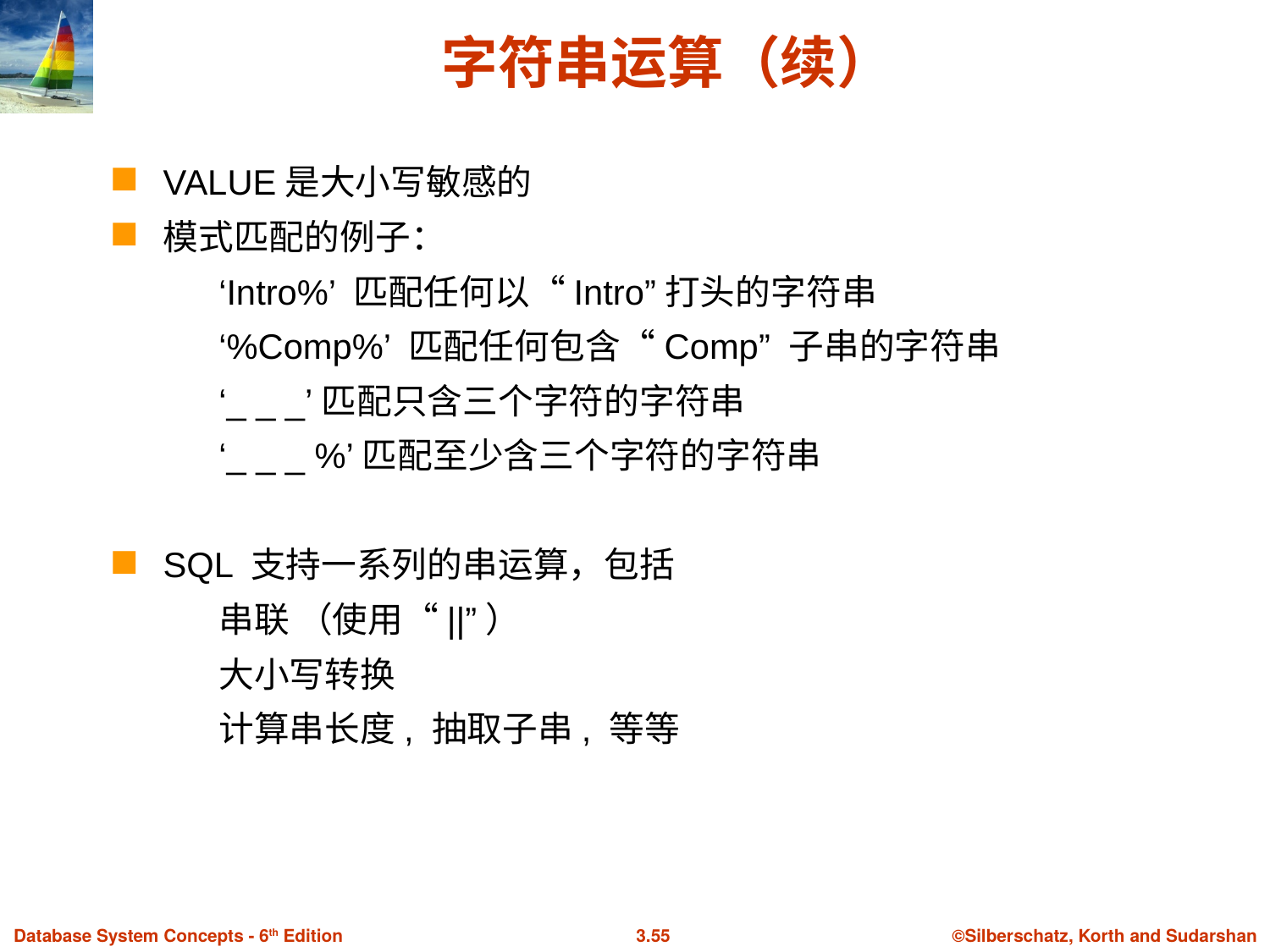

# 字符串运算（续）
VALUE是大小写敏感的
模式匹配的例子：
‘Intro%’ 匹配任何以“Intro”打头的字符串
‘%Comp%’ 匹配任何包含“Comp” 子串的字符串
‘_ _ _’匹配只含三个字符的字符串
‘_ _ _ %’匹配至少含三个字符的字符串

SQL 支持一系列的串运算，包括
串联 （使用“||”）
大小写转换
计算串长度, 抽取子串, 等等